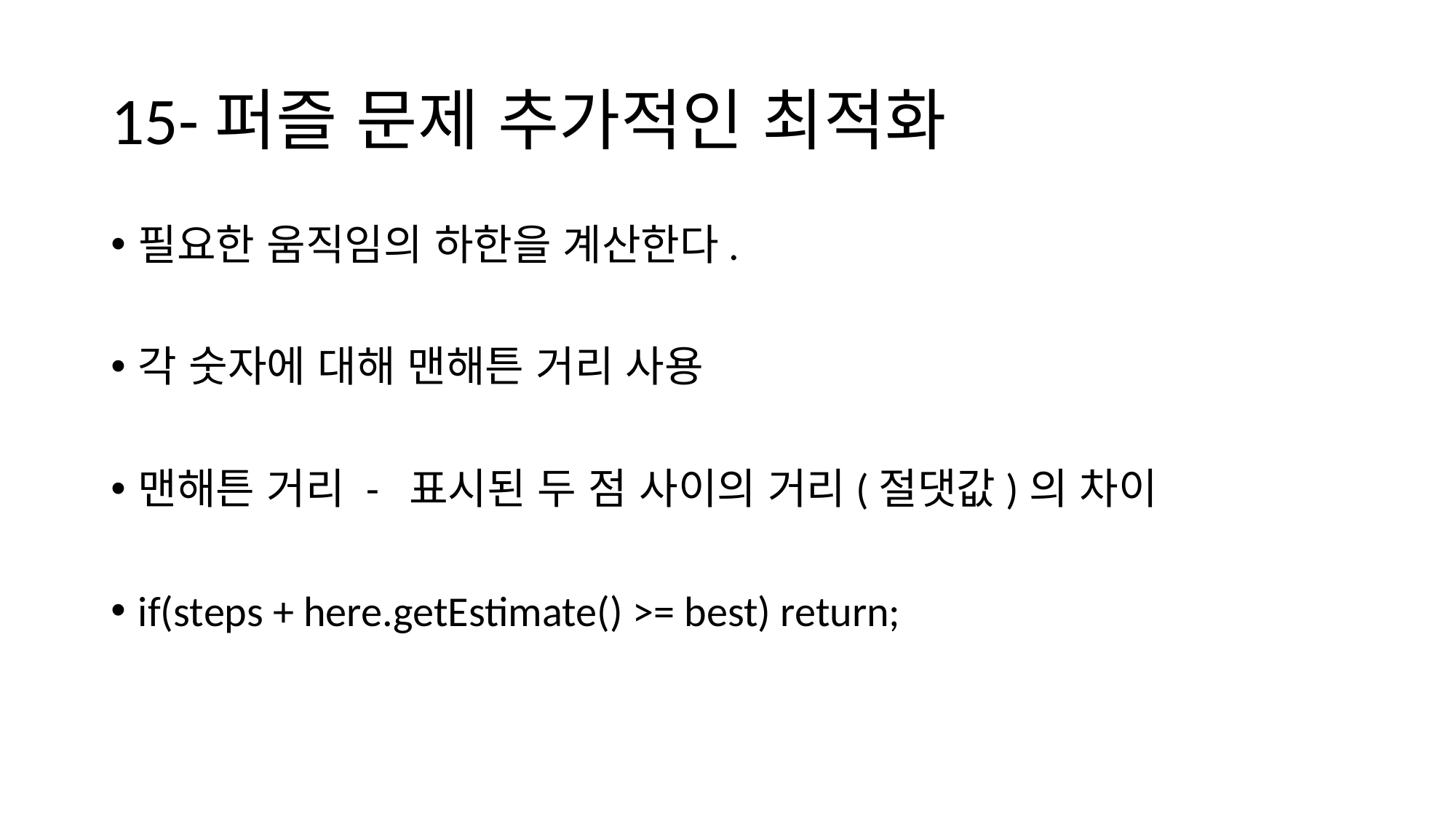

# 15-퍼즐 문제 추가적인 최적화
필요한 움직임의 하한을 계산한다.

각 숫자에 대해 맨해튼 거리 사용

맨해튼 거리 -  표시된 두 점 사이의 거리(절댓값)의 차이

if(steps + here.getEstimate() >= best) return;